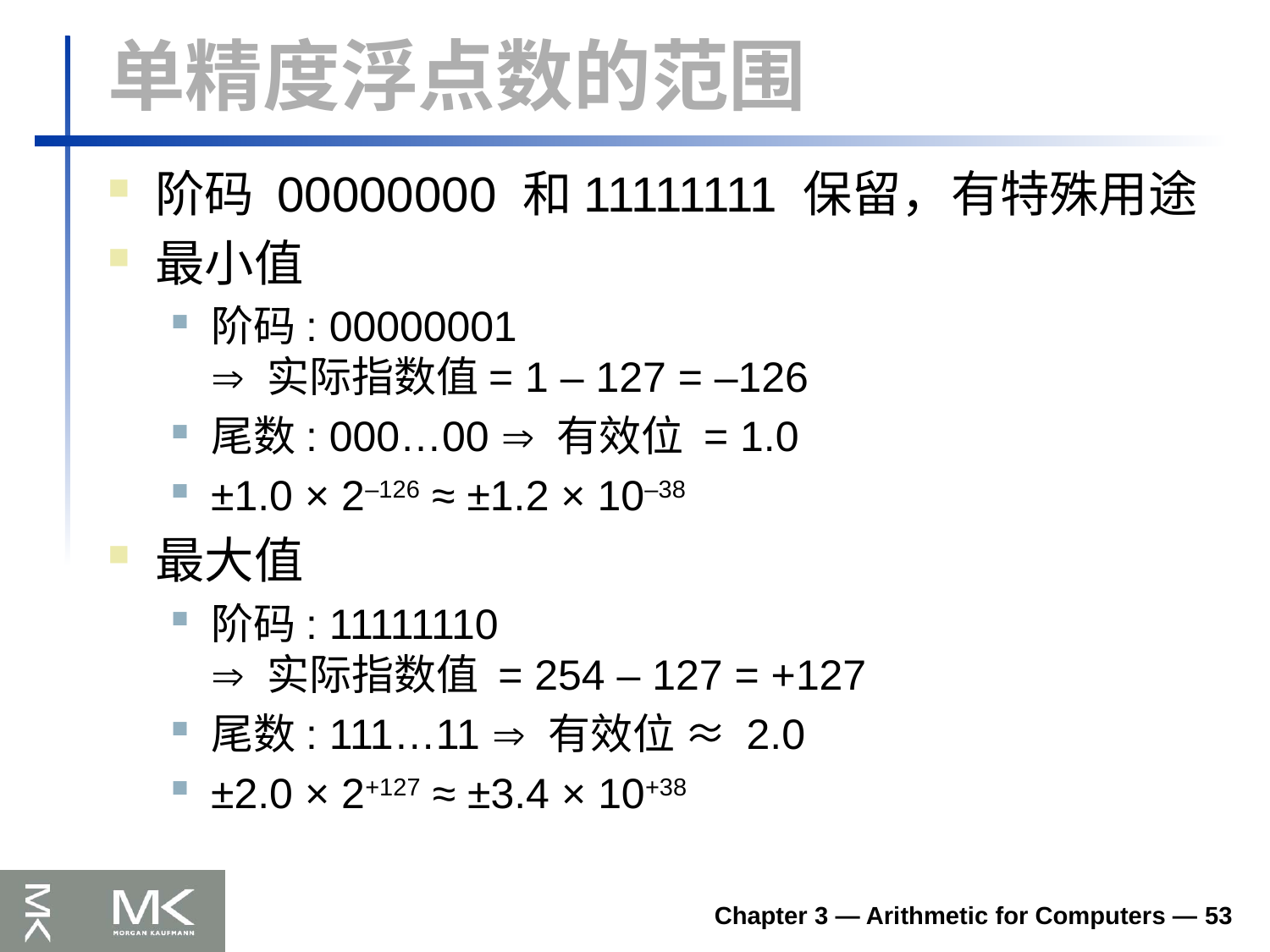

# 单精度浮点数的范围
阶码 00000000 和11111111 保留，有特殊用途
最小值
阶码: 00000001
⇒ 实际指数值= 1 – 127 = –126
尾数: 000…00 ⇒ 有效位 = 1.0
±1.0 × 2–126 ≈ ±1.2 × 10–38
最大值
阶码: 11111110
⇒ 实际指数值 = 254 – 127 = +127
尾数: 111…11 ⇒ 有效位 ≈ 2.0
±2.0 × 2+127 ≈ ±3.4 × 10+38
Chapter 3 — Arithmetic for Computers — 53